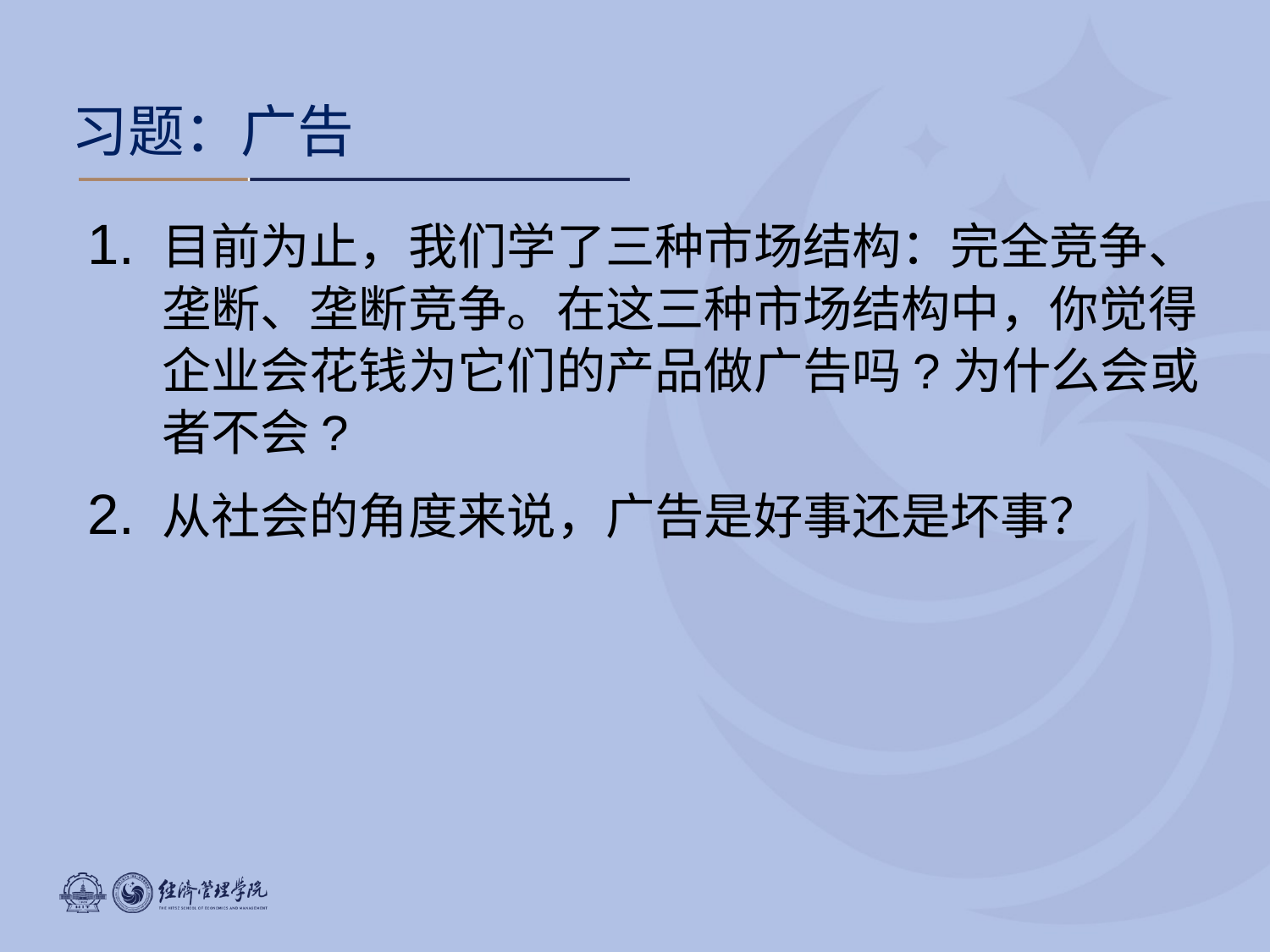

习题：广告
目前为止，我们学了三种市场结构：完全竞争、垄断、垄断竞争。在这三种市场结构中，你觉得企业会花钱为它们的产品做广告吗?为什么会或者不会?
从社会的角度来说，广告是好事还是坏事？